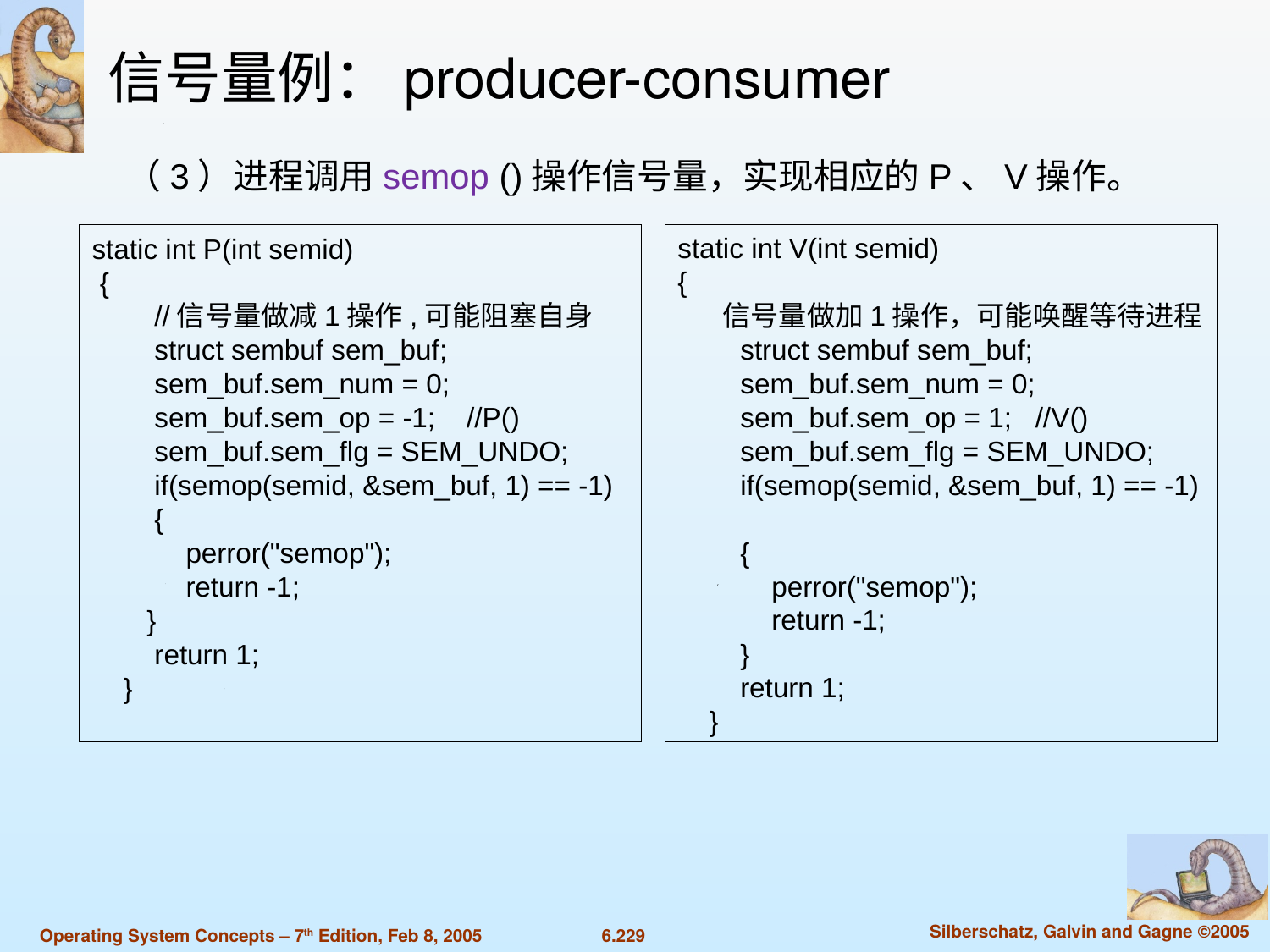

信号量例：producer-consumer
（3）进程调用semop ()操作信号量，实现相应的P、V操作。

static int V(int semid)
{
      信号量做加1操作，可能唤醒等待进程
        struct sembuf sem_buf;
        sem_buf.sem_num = 0;
        sem_buf.sem_op = 1;   //V()
        sem_buf.sem_flg = SEM_UNDO;
        if(semop(semid, &sem_buf, 1) == -1)
        {
            perror("semop");
            return -1;
        }
        return 1;
    }

static int P(int semid)
 {
        //信号量做减1操作,可能阻塞自身
        struct sembuf sem_buf;
        sem_buf.sem_num = 0;
        sem_buf.sem_op = -1;    //P()
        sem_buf.sem_flg = SEM_UNDO;
        if(semop(semid, &sem_buf, 1) == -1)
        {
            perror("semop");
            return -1;
       }
        return 1;
    }